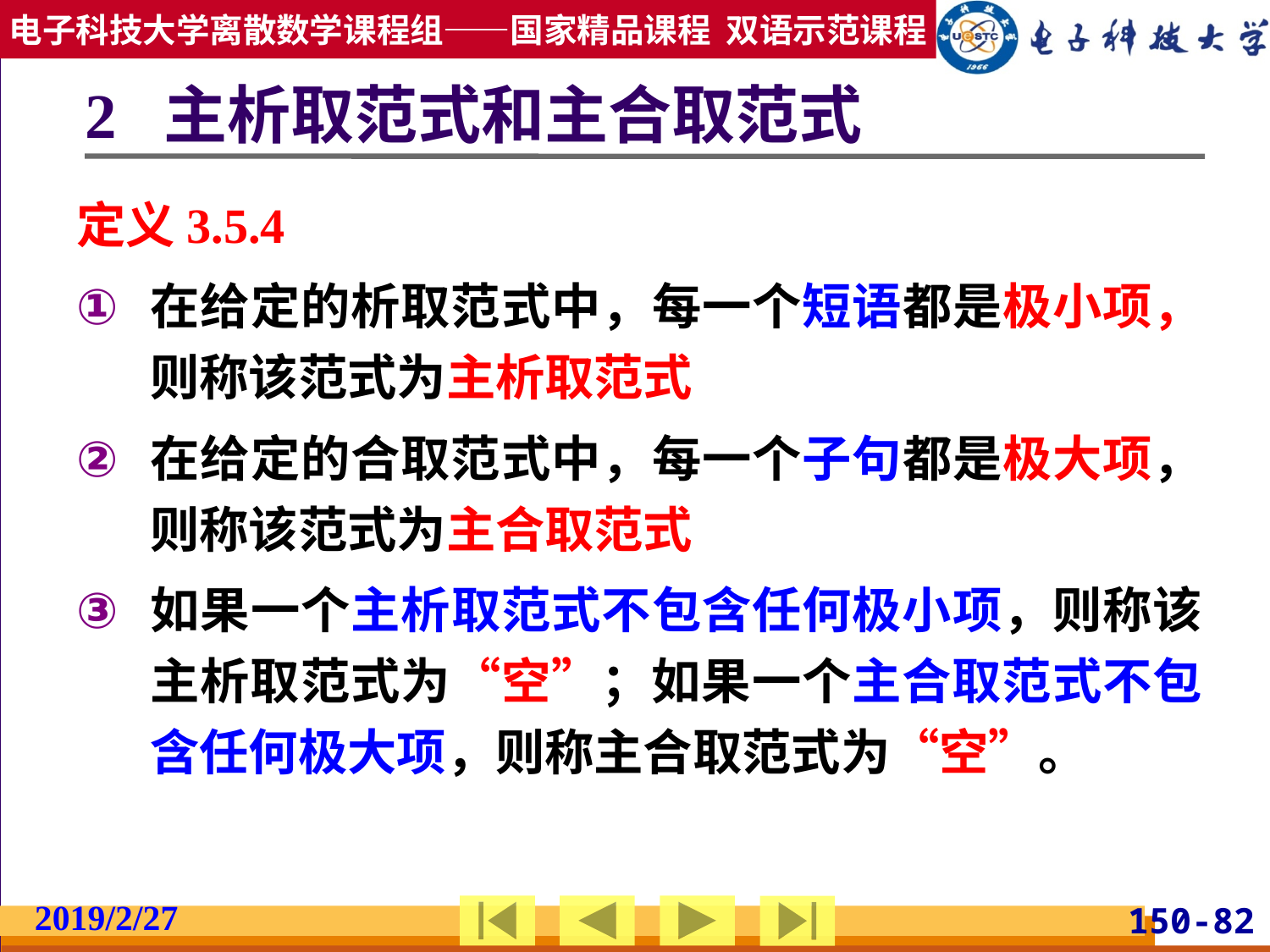

# 2  主析取范式和主合取范式
定义3.5.4
在给定的析取范式中，每一个短语都是极小项，则称该范式为主析取范式
在给定的合取范式中，每一个子句都是极大项，则称该范式为主合取范式
如果一个主析取范式不包含任何极小项，则称该主析取范式为“空”；如果一个主合取范式不包含任何极大项，则称主合取范式为“空”。
2019/2/27